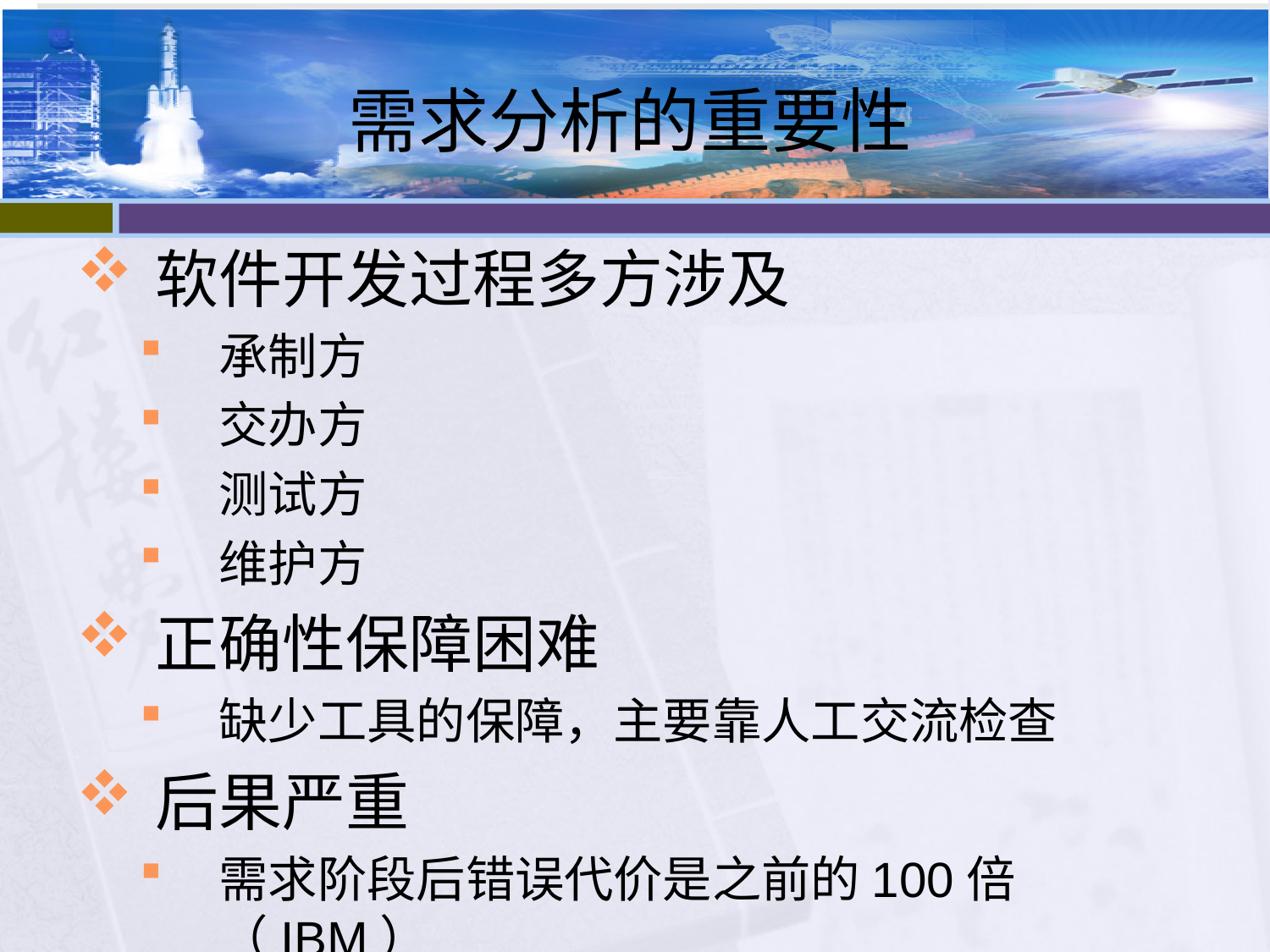

# 需求分析的重要性

软件开发过程多方涉及
承制方
交办方
测试方
维护方
正确性保障困难
缺少工具的保障，主要靠人工交流检查
后果严重
需求阶段后错误代价是之前的100倍（IBM）